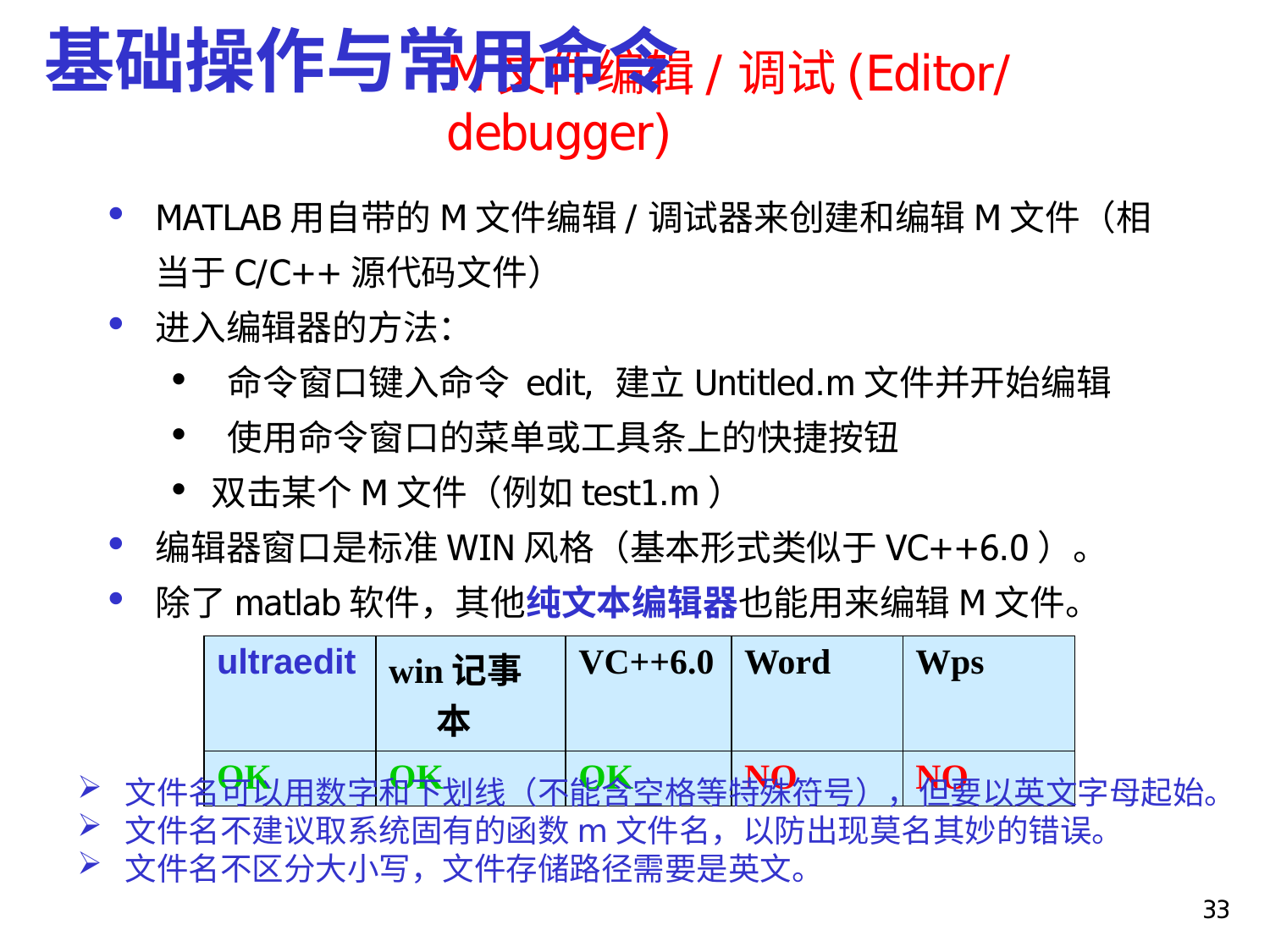

基础操作与常用命令
# M文件编辑/调试(Editor/debugger)
MATLAB用自带的M文件编辑/调试器来创建和编辑M文件（相当于C/C++源代码文件）
进入编辑器的方法：
 命令窗口键入命令 edit, 建立Untitled.m文件并开始编辑
 使用命令窗口的菜单或工具条上的快捷按钮
双击某个M文件（例如test1.m）
编辑器窗口是标准WIN风格（基本形式类似于VC++6.0）。
除了matlab软件，其他纯文本编辑器也能用来编辑M文件。
| ultraedit | win记事本 | VC++6.0 | Word | Wps |
| --- | --- | --- | --- | --- |
| OK | OK | OK | NO | NO |
文件名可以用数字和下划线（不能含空格等特殊符号），但要以英文字母起始。
文件名不建议取系统固有的函数m文件名，以防出现莫名其妙的错误。
文件名不区分大小写，文件存储路径需要是英文。
33